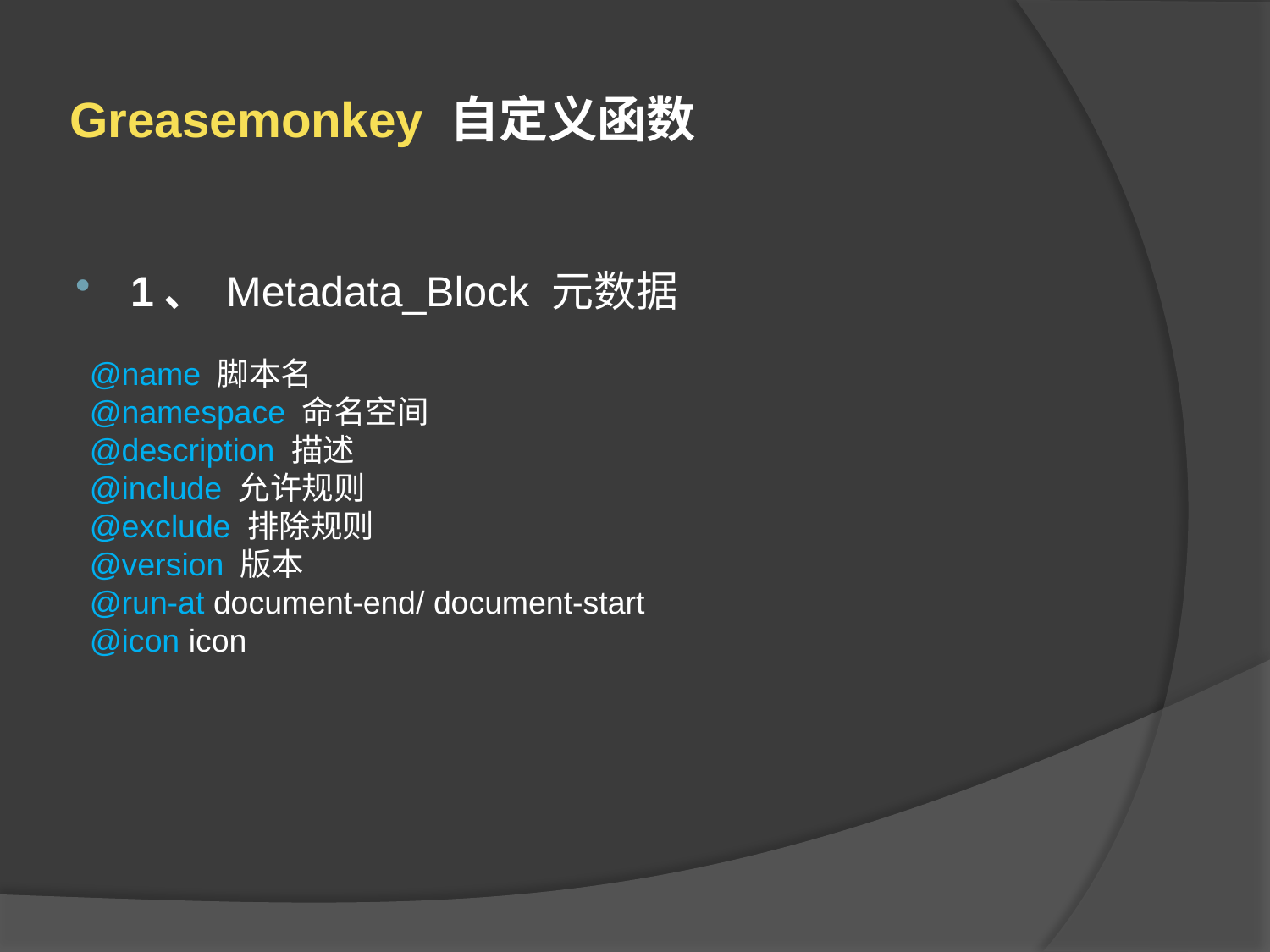

# Greasemonkey 自定义函数
1、 Metadata_Block 元数据

@name 脚本名
@namespace 命名空间
@description 描述
@include 允许规则
@exclude 排除规则
@version 版本
@run-at document-end/ document-start
@icon icon